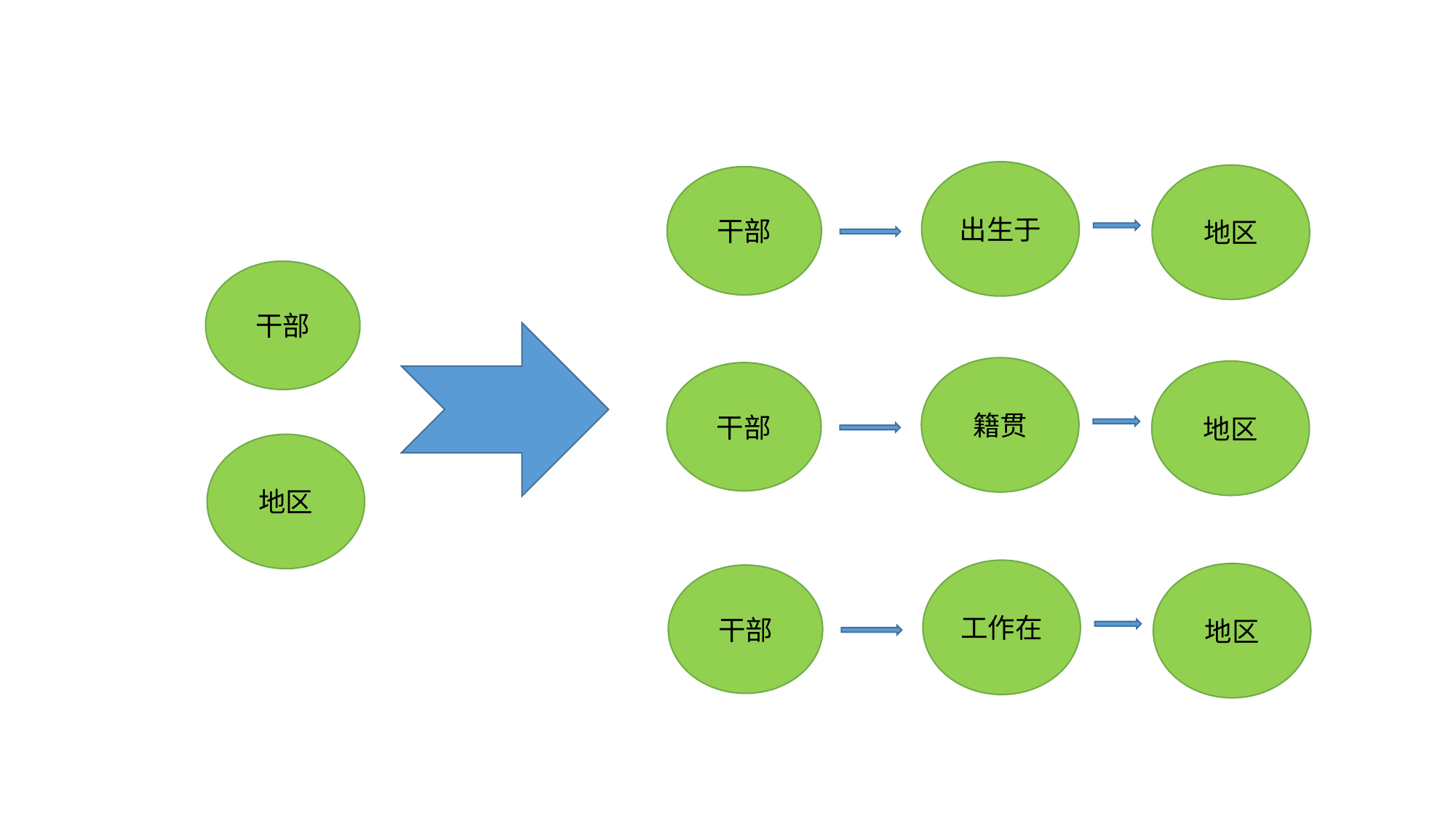

出生于
地区
干部

干部

籍贯
地区
干部

地区
工作在
地区
干部